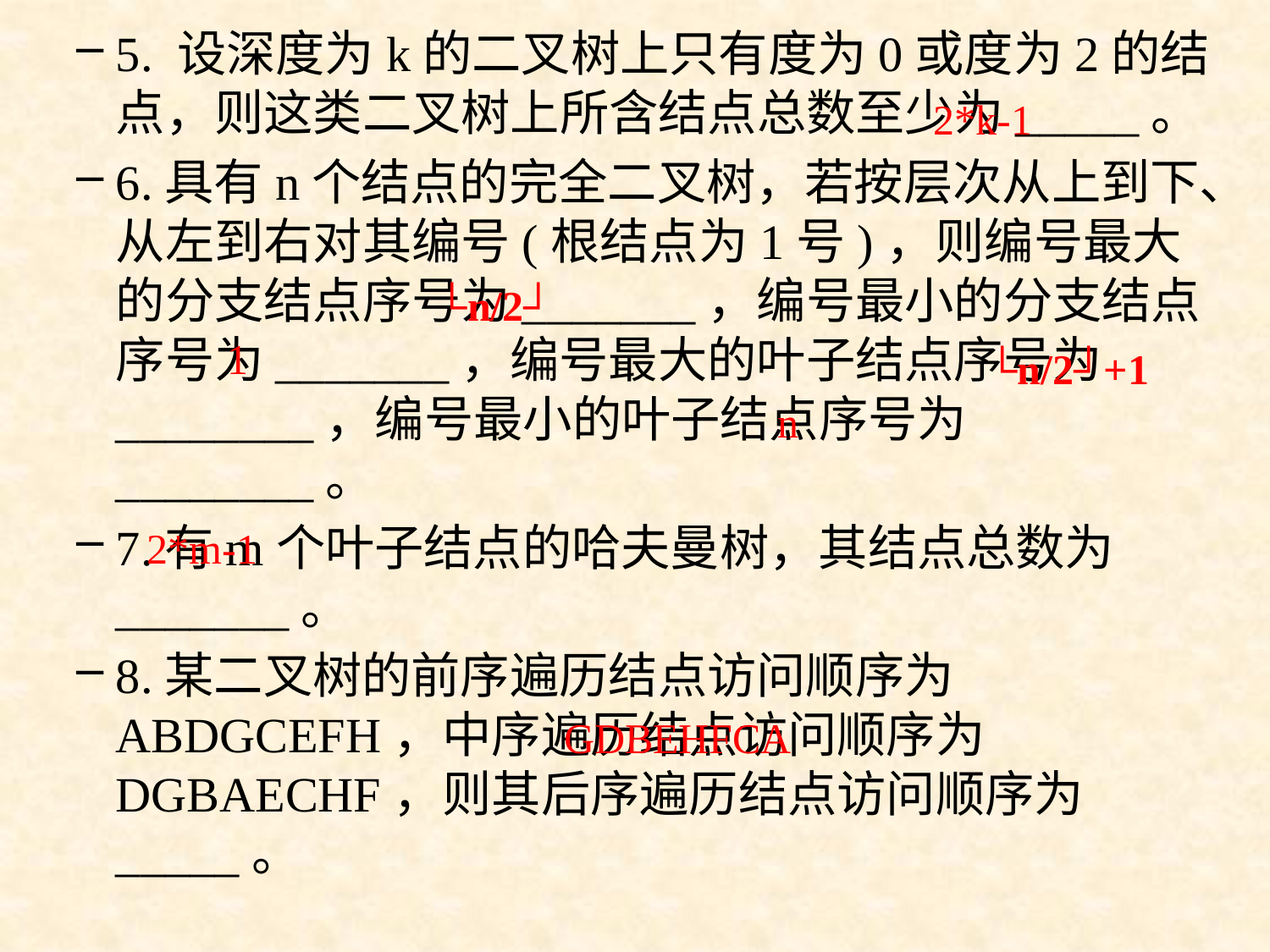

5. 设深度为k的二叉树上只有度为0或度为2的结点，则这类二叉树上所含结点总数至少为_____。
6.具有n个结点的完全二叉树，若按层次从上到下、从左到右对其编号(根结点为1号)，则编号最大的分支结点序号为_______，编号最小的分支结点序号为_______，编号最大的叶子结点序号为________，编号最小的叶子结点序号为________。
7.有m个叶子结点的哈夫曼树，其结点总数为_______。
8.某二叉树的前序遍历结点访问顺序为ABDGCEFH，中序遍历结点访问顺序为DGBAECHF，则其后序遍历结点访问顺序为_____。
2*k-1
└n/2┘
1
└n/2┘+1
n
2*m-1
GDBEHFCA